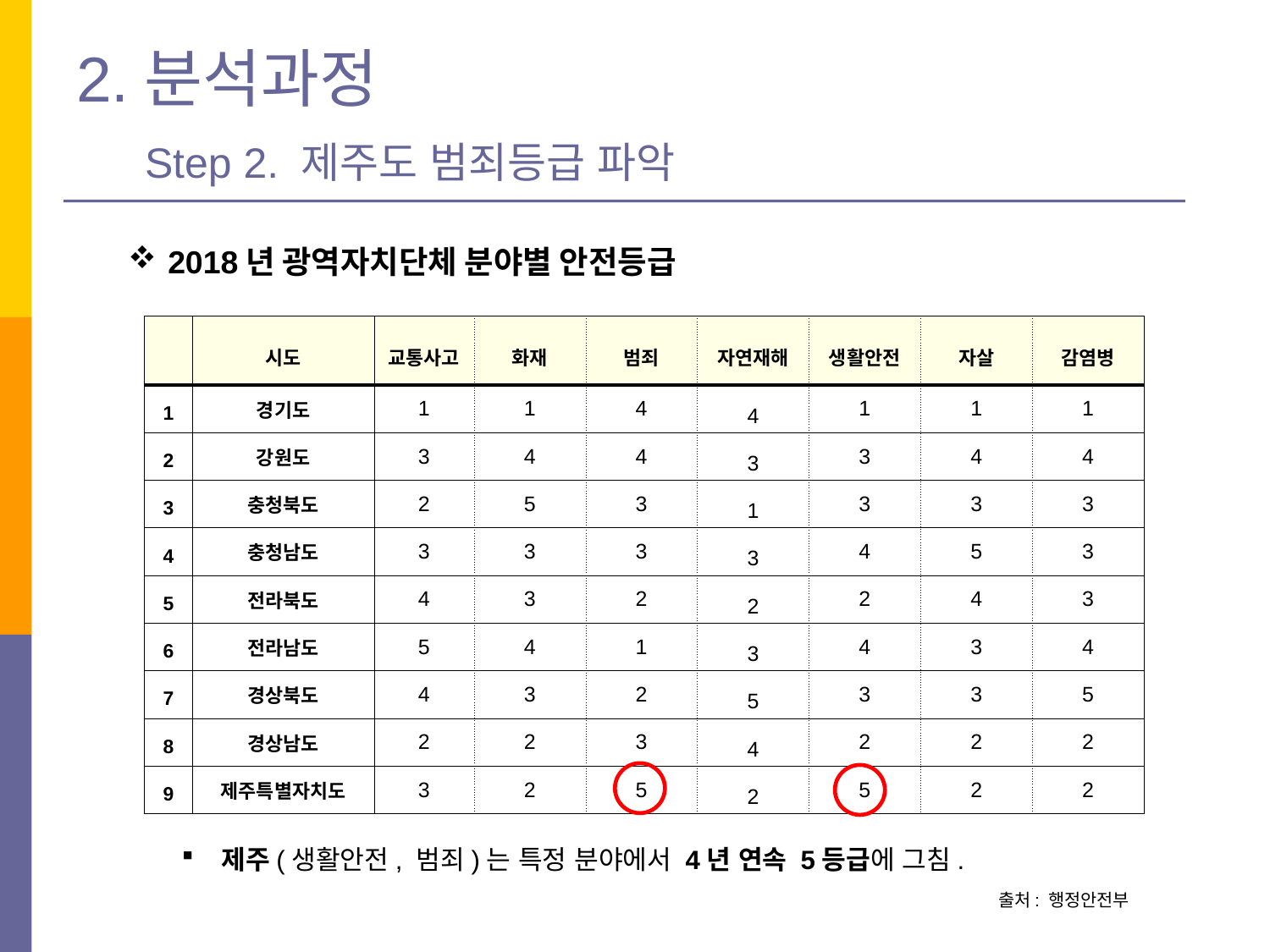

# 2.분석과정 Step 2. 제주도 범죄등급 파악
2018년 광역자치단체 분야별 안전등급
|  | 시도 | 교통사고 | 화재 | 범죄 | 자연재해 | 생활안전 | 자살 | 감염병 |
| --- | --- | --- | --- | --- | --- | --- | --- | --- |
| 1 | 경기도 | 1 | 1 | 4 | 4 | 1 | 1 | 1 |
| 2 | 강원도 | 3 | 4 | 4 | 3 | 3 | 4 | 4 |
| 3 | 충청북도 | 2 | 5 | 3 | 1 | 3 | 3 | 3 |
| 4 | 충청남도 | 3 | 3 | 3 | 3 | 4 | 5 | 3 |
| 5 | 전라북도 | 4 | 3 | 2 | 2 | 2 | 4 | 3 |
| 6 | 전라남도 | 5 | 4 | 1 | 3 | 4 | 3 | 4 |
| 7 | 경상북도 | 4 | 3 | 2 | 5 | 3 | 3 | 5 |
| 8 | 경상남도 | 2 | 2 | 3 | 4 | 2 | 2 | 2 |
| 9 | 제주특별자치도 | 3 | 2 | 5 | 2 | 5 | 2 | 2 |

제주(생활안전, 범죄)는 특정 분야에서 4년 연속 5등급에 그침.
                                                                                           출처: 행정안전부